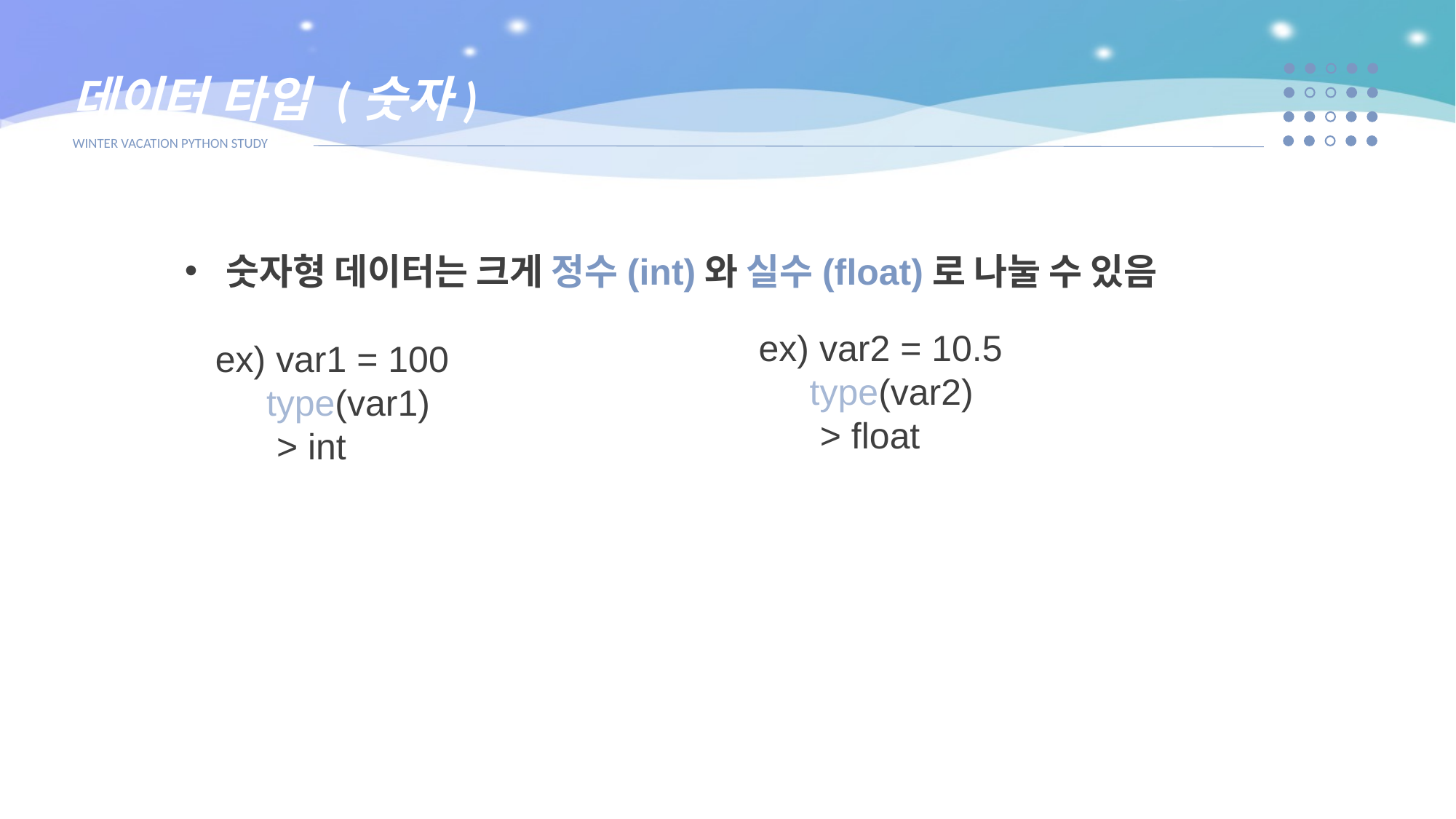

데이터 타입 (숫자)
WINTER VACATION PYTHON STUDY

숫자형 데이터는 크게 정수(int)와 실수(float)로 나눌 수 있음

   ex) var1 = 100
        type(var1)
         > int
ex) var2 = 10.5
     type(var2)
      > float